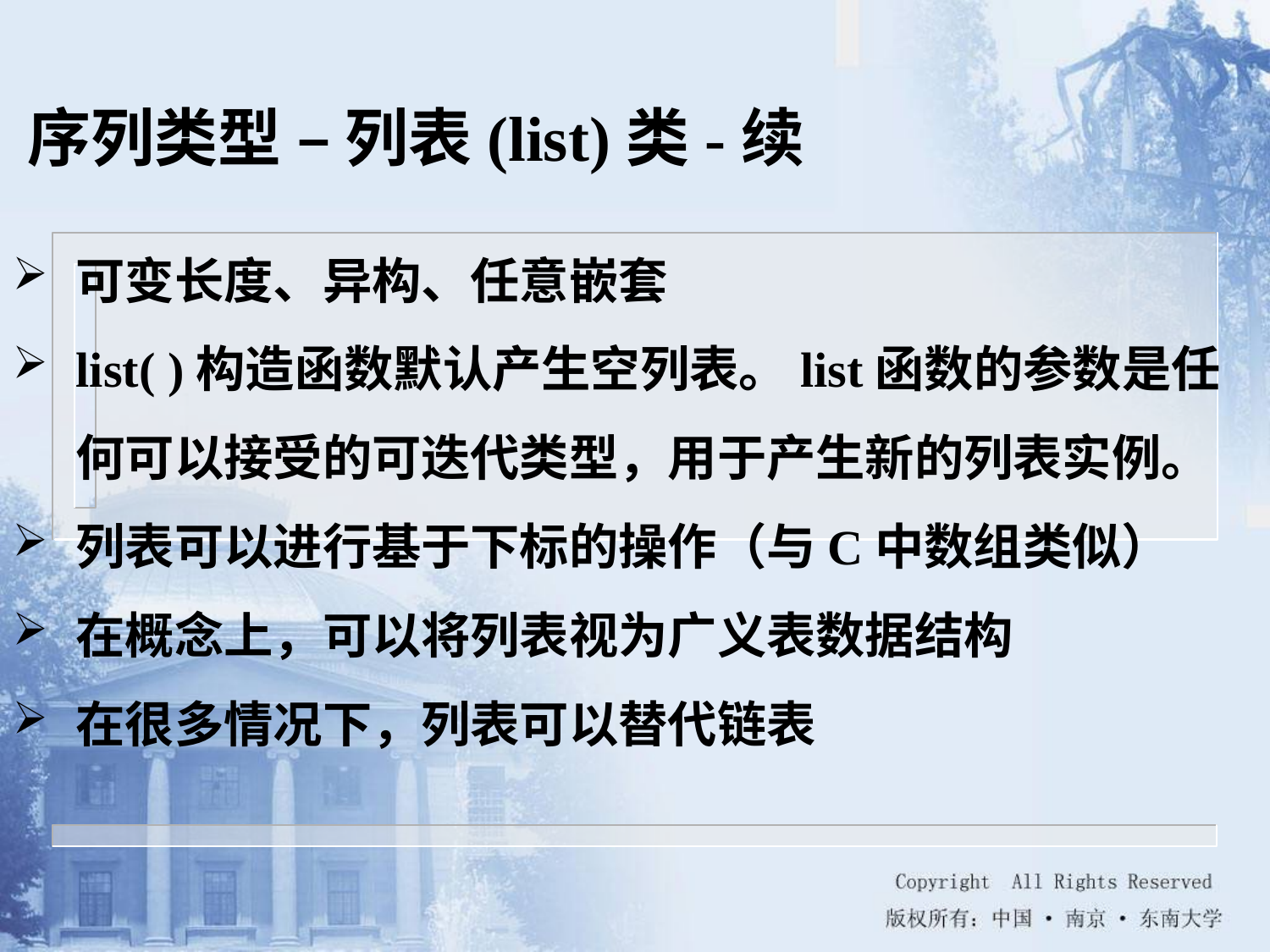

序列类型 – 列表(list)类-续
可变长度、异构、任意嵌套
list( )构造函数默认产生空列表。list函数的参数是任何可以接受的可迭代类型，用于产生新的列表实例。
列表可以进行基于下标的操作（与C中数组类似）
在概念上，可以将列表视为广义表数据结构
在很多情况下，列表可以替代链表